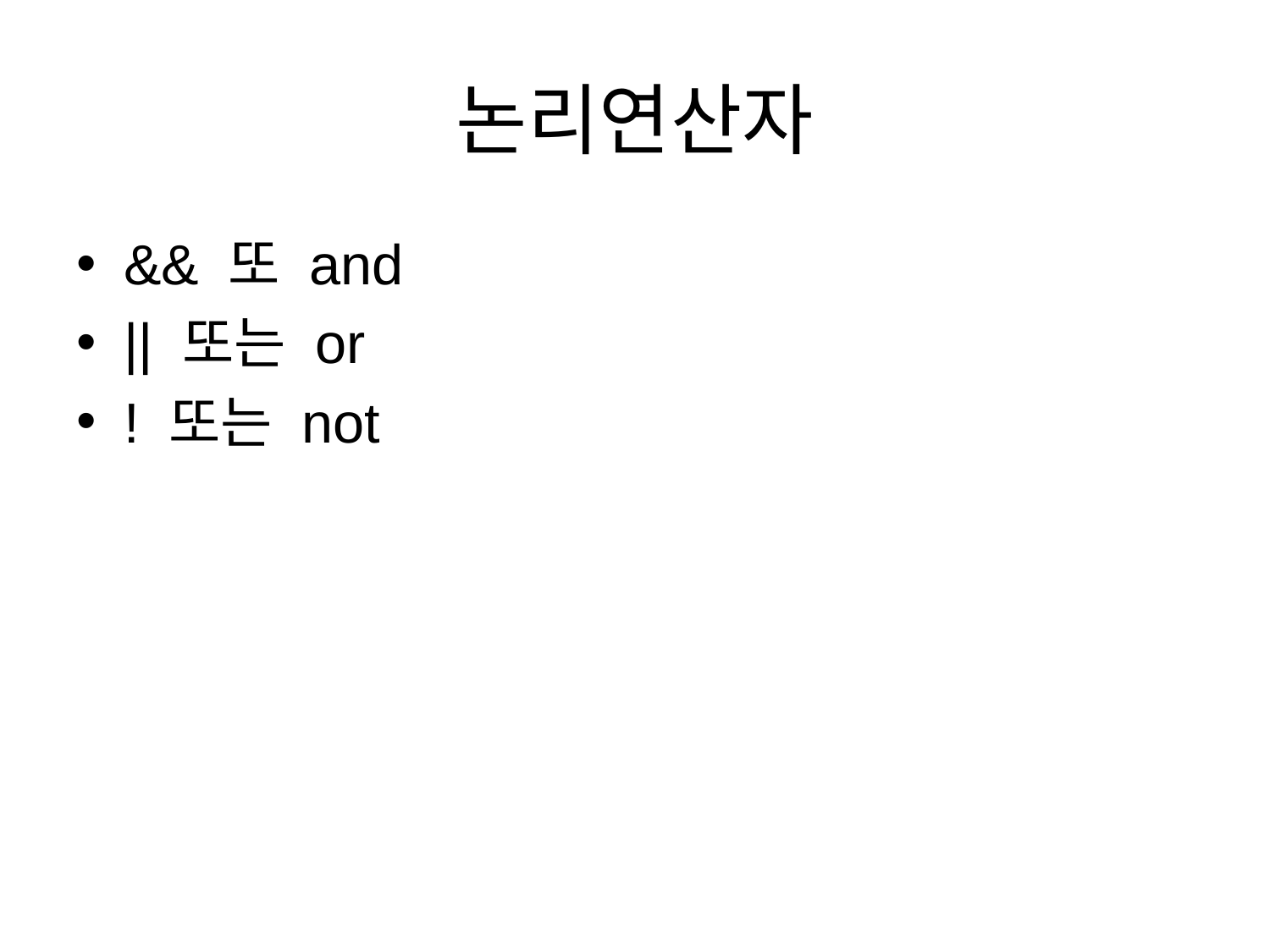

# 논리연산자
&& 또 and
|| 또는 or
! 또는 not